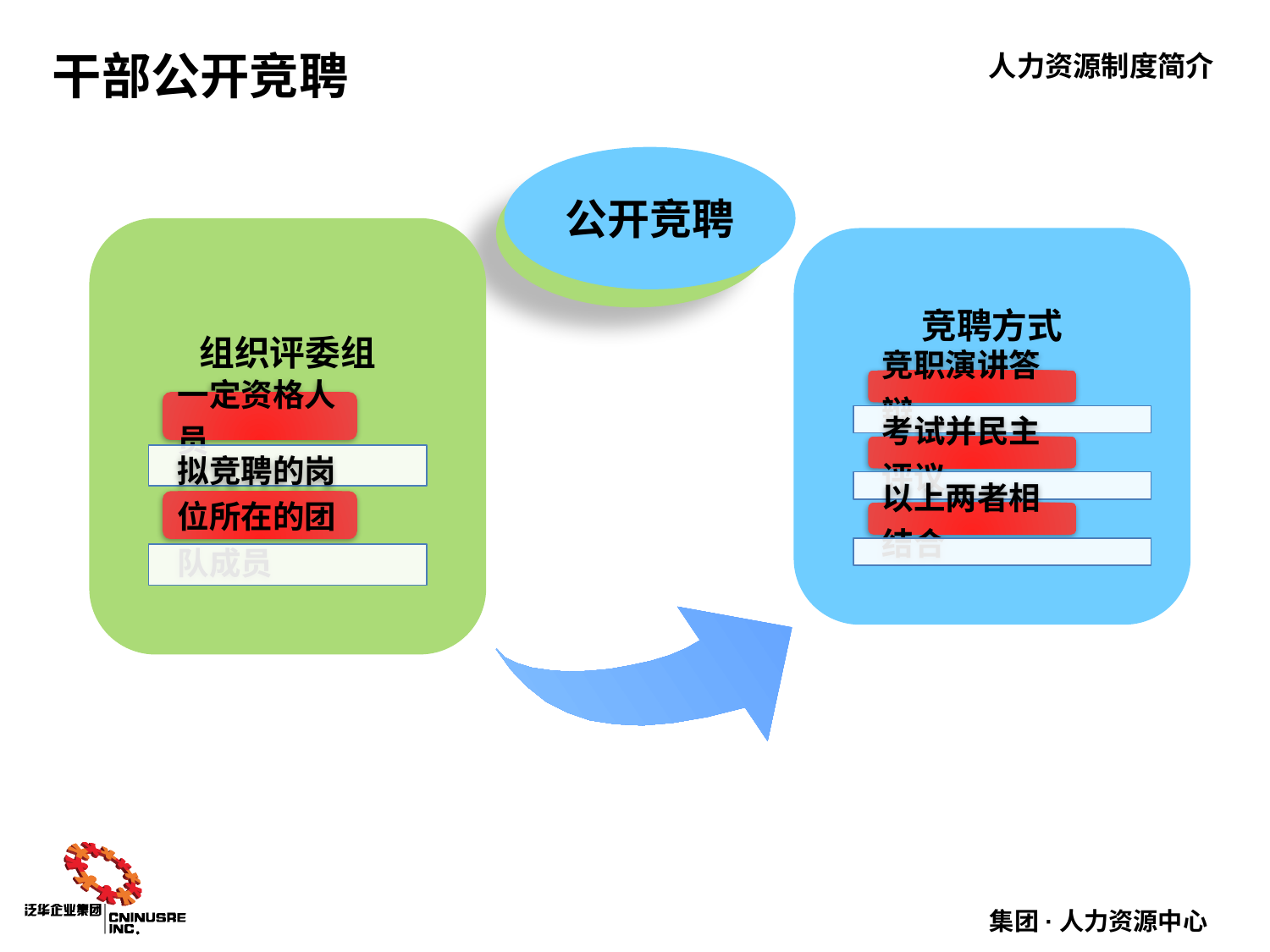

干部公开竞聘
公开竞聘

组织评委组

竞聘方式

竞职演讲答辩
考试并民主评议
以上两者相结合
一定资格人员
拟竞聘的岗位所在的团队成员